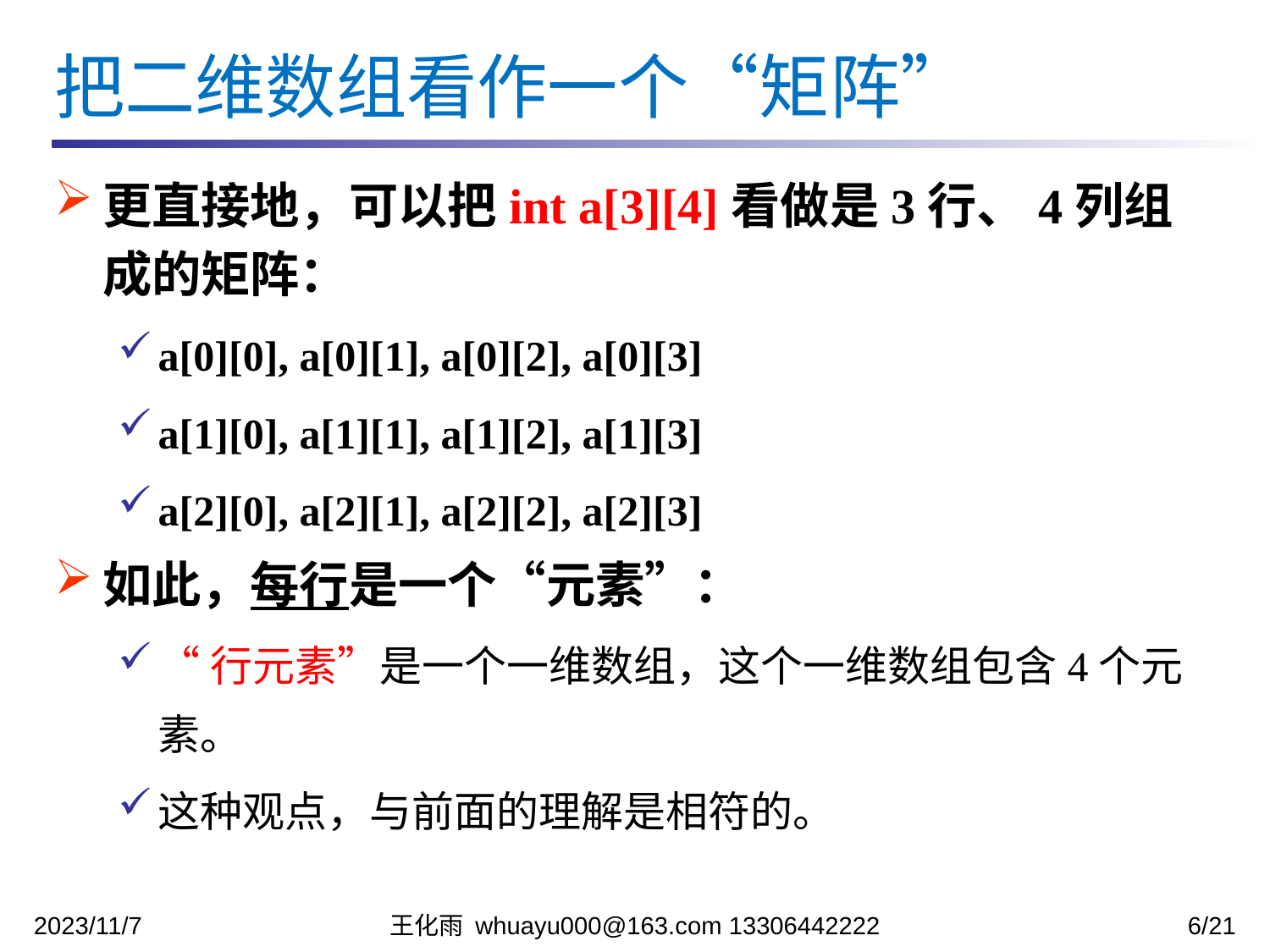

把二维数组看作一个“矩阵”
更直接地，可以把int a[3][4]看做是3行、4列组成的矩阵：
a[0][0], a[0][1], a[0][2], a[0][3]
a[1][0], a[1][1], a[1][2], a[1][3]
a[2][0], a[2][1], a[2][2], a[2][3]
如此，每行是一个“元素”：
“行元素”是一个一维数组，这个一维数组包含4个元素。
这种观点，与前面的理解是相符的。
2023/11/7
王化雨 whuayu000@163.com 13306442222
6/21